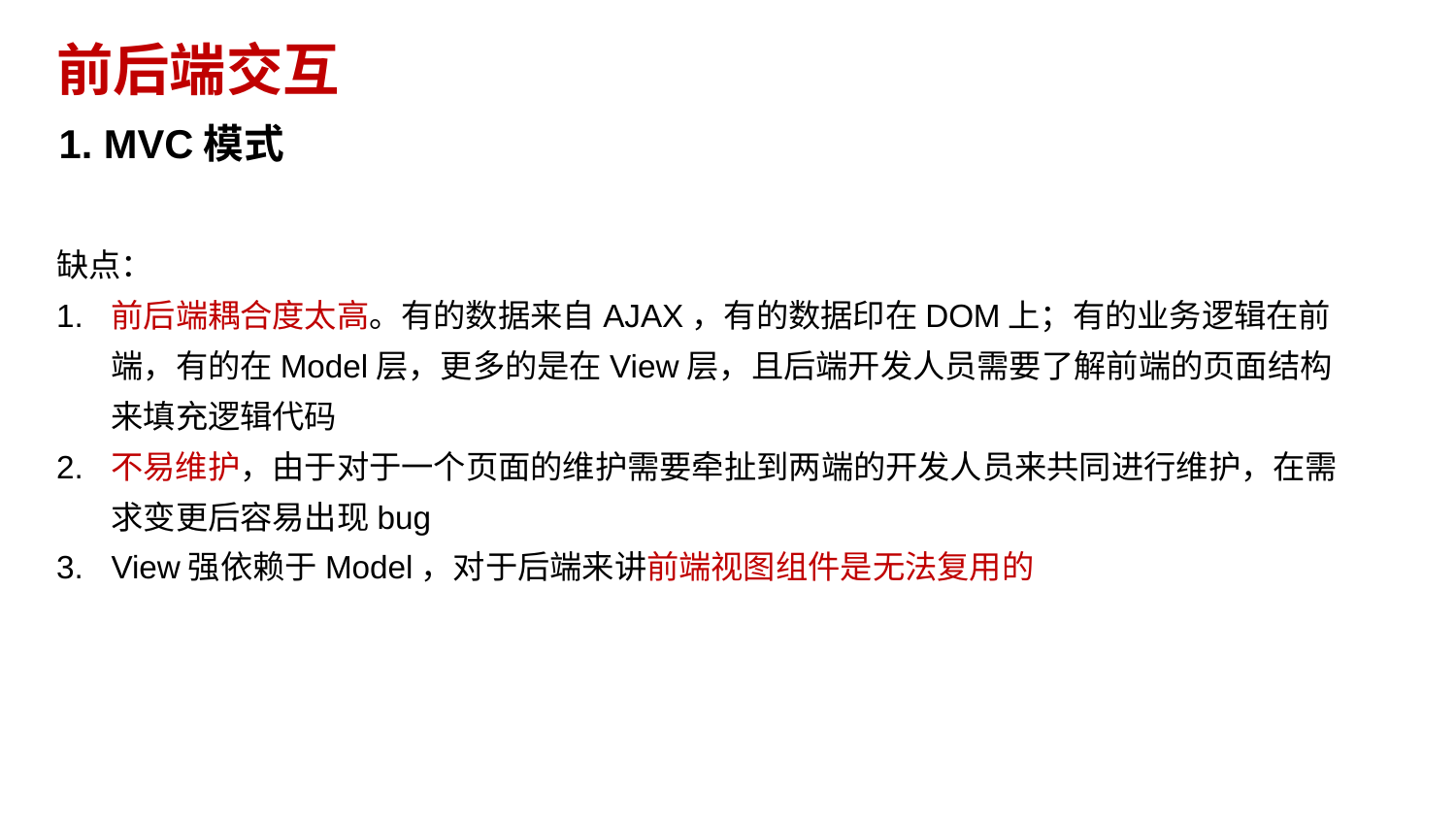

# 前后端交互
1. MVC模式
缺点：
前后端耦合度太⾼。有的数据来⾃AJAX，有的数据印在DOM上；有的业务逻辑在前端，有的在Model层，更多的是在View层，且后端开发⼈员需要了解前端的⻚⾯结构来填充逻辑代码
不易维护，由于对于⼀个⻚⾯的维护需要牵扯到两端的开发⼈员来共同进⾏维护，在需求变更后容易出现bug
View强依赖于Model，对于后端来讲前端视图组件是⽆法复⽤的